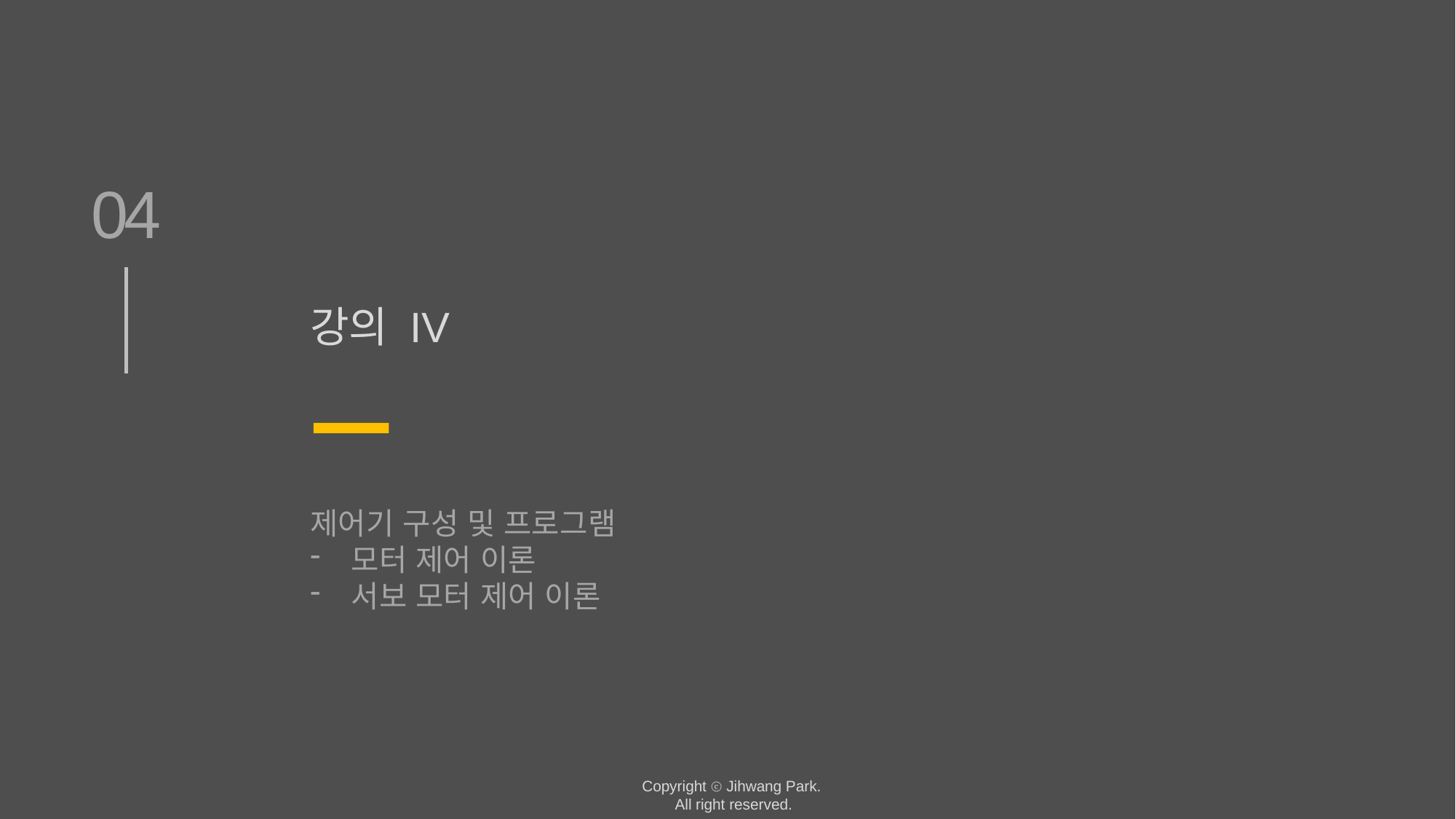

04
강의 IV

제어기 구성 및 프로그램
모터 제어 이론
서보 모터 제어 이론
Copyright ⓒ Jihwang Park.
All right reserved.